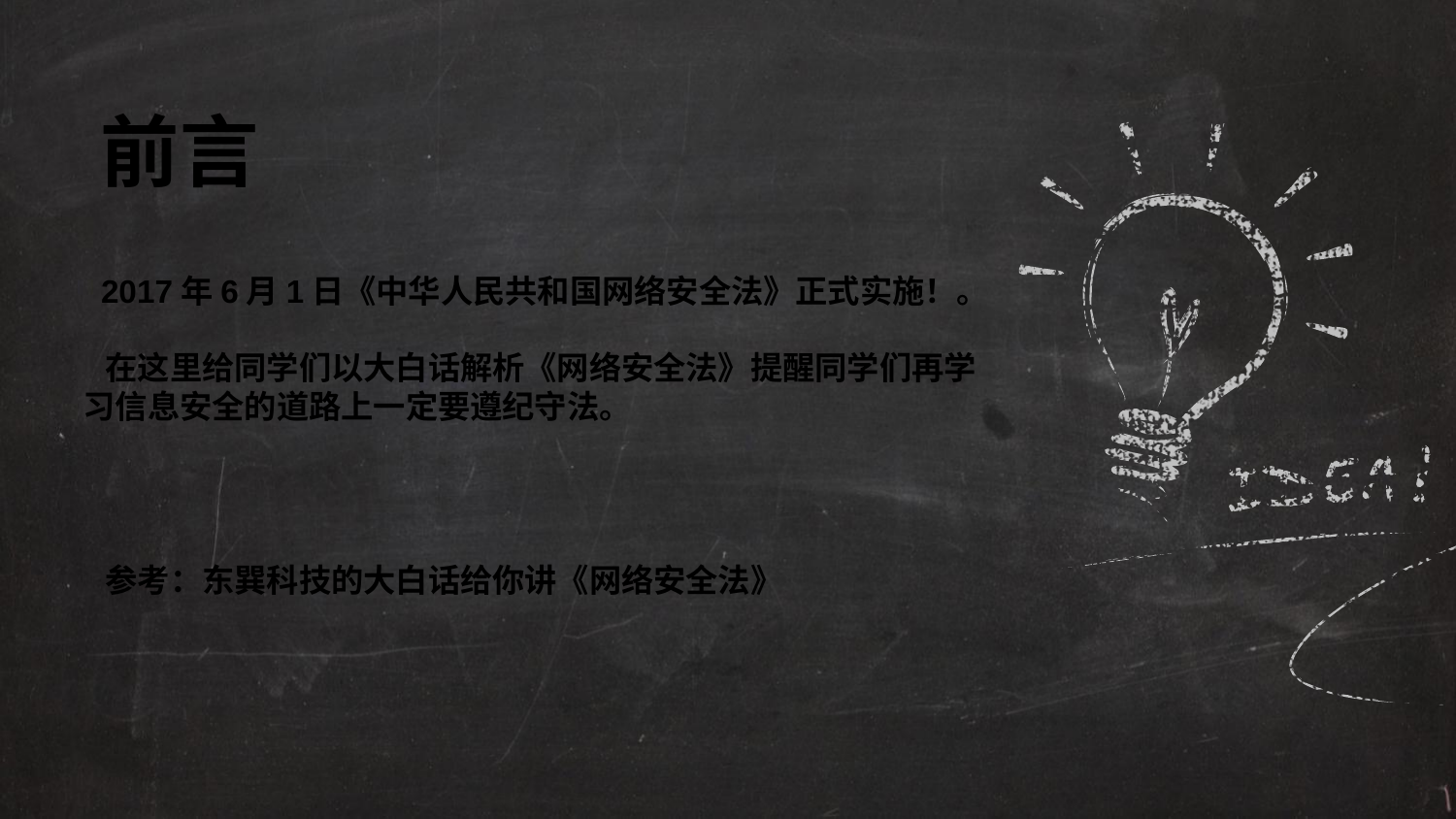

前言

  2017年6月1日《中华人民共和国网络安全法》正式实施！。

  在这里给同学们以大白话解析《网络安全法》提醒同学们再学习信息安全的道路上一定要遵纪守法。
  参考：东巽科技的大白话给你讲《网络安全法》